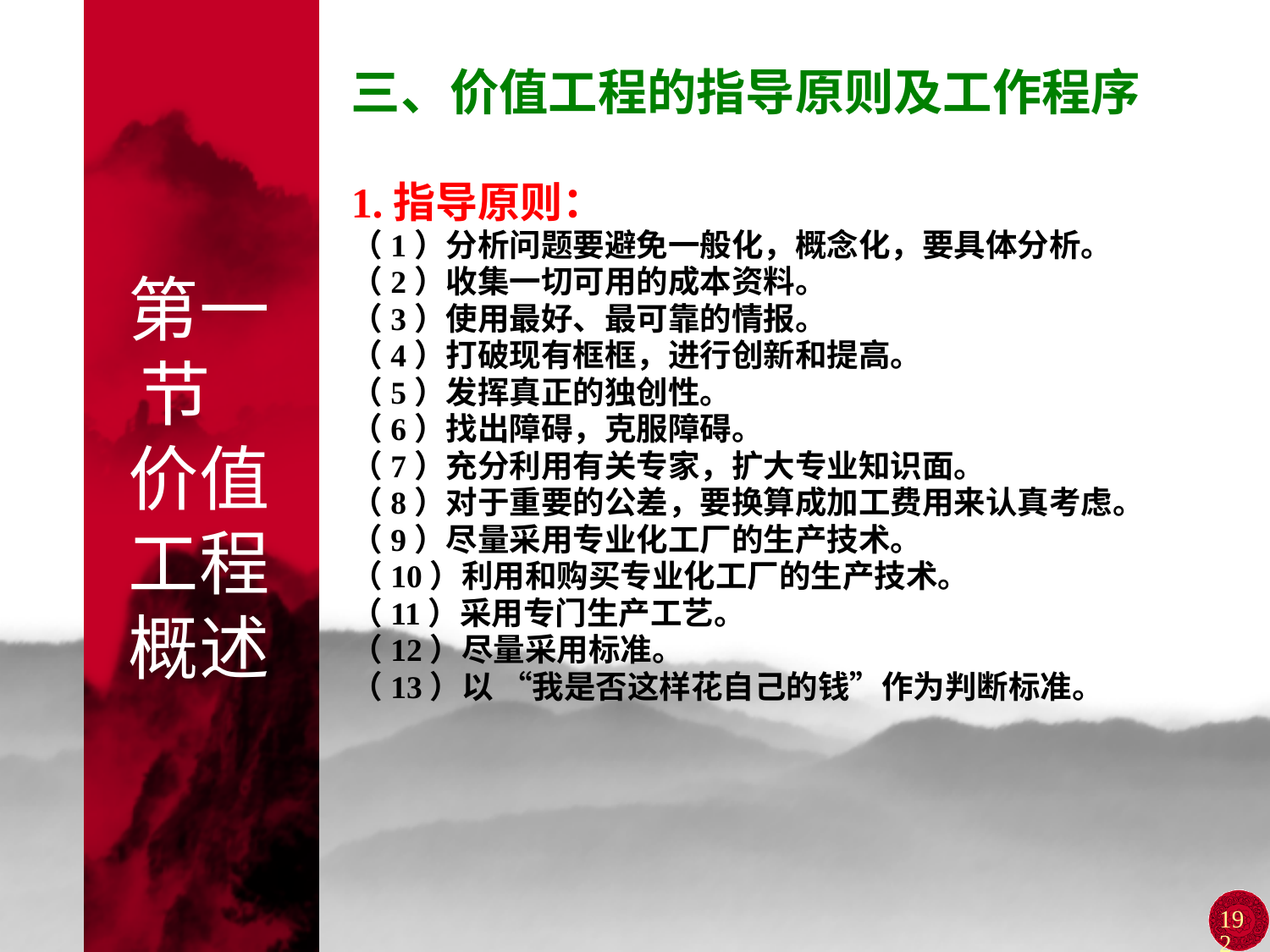

三、价值工程的指导原则及工作程序

1.指导原则：
（1）分析问题要避免一般化，概念化，要具体分析。
（2）收集一切可用的成本资料。
（3）使用最好、最可靠的情报。
（4）打破现有框框，进行创新和提高。
（5）发挥真正的独创性。
（6）找出障碍，克服障碍。
（7）充分利用有关专家，扩大专业知识面。
（8）对于重要的公差，要换算成加工费用来认真考虑。
（9）尽量采用专业化工厂的生产技术。
（10）利用和购买专业化工厂的生产技术。
（11）采用专门生产工艺。
（12）尽量采用标准。
（13）以 “我是否这样花自己的钱”作为判断标准。

# 第一节    价值工程概述
192